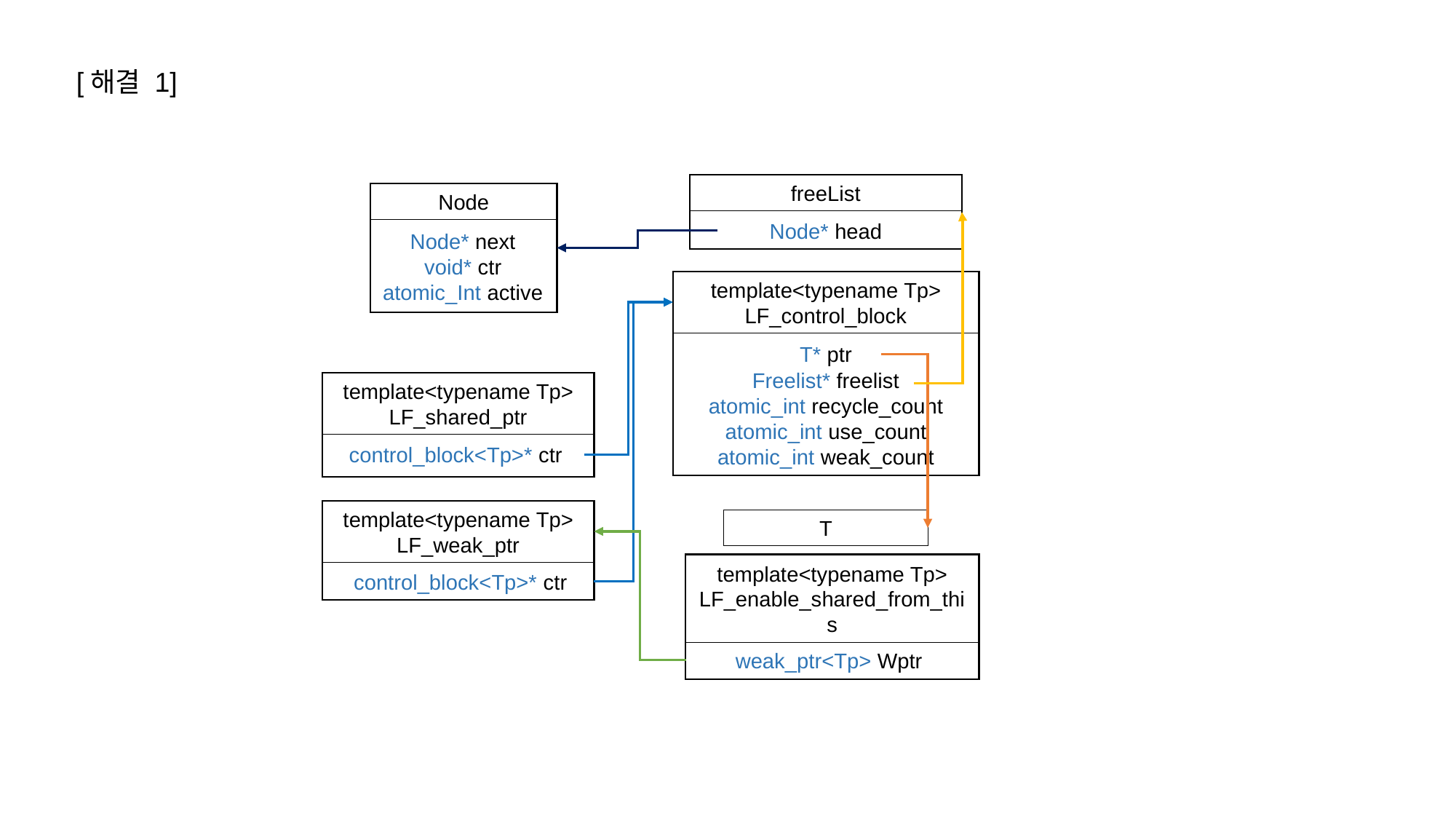

[해결 1]

freeList
Node* head
Node

Node* next
void* ctr
atomic_Int active

template<typename Tp>
LF_control_block
T* ptr
Freelist* freelist
atomic_int recycle_count
atomic_int use_count
atomic_int weak_count

template<typename Tp>
LF_shared_ptr
control_block<Tp>* ctr
template<typename Tp>
LF_weak_ptr

T

template<typename Tp> LF_enable_shared_from_this
control_block<Tp>* ctr
weak_ptr<Tp> Wptr